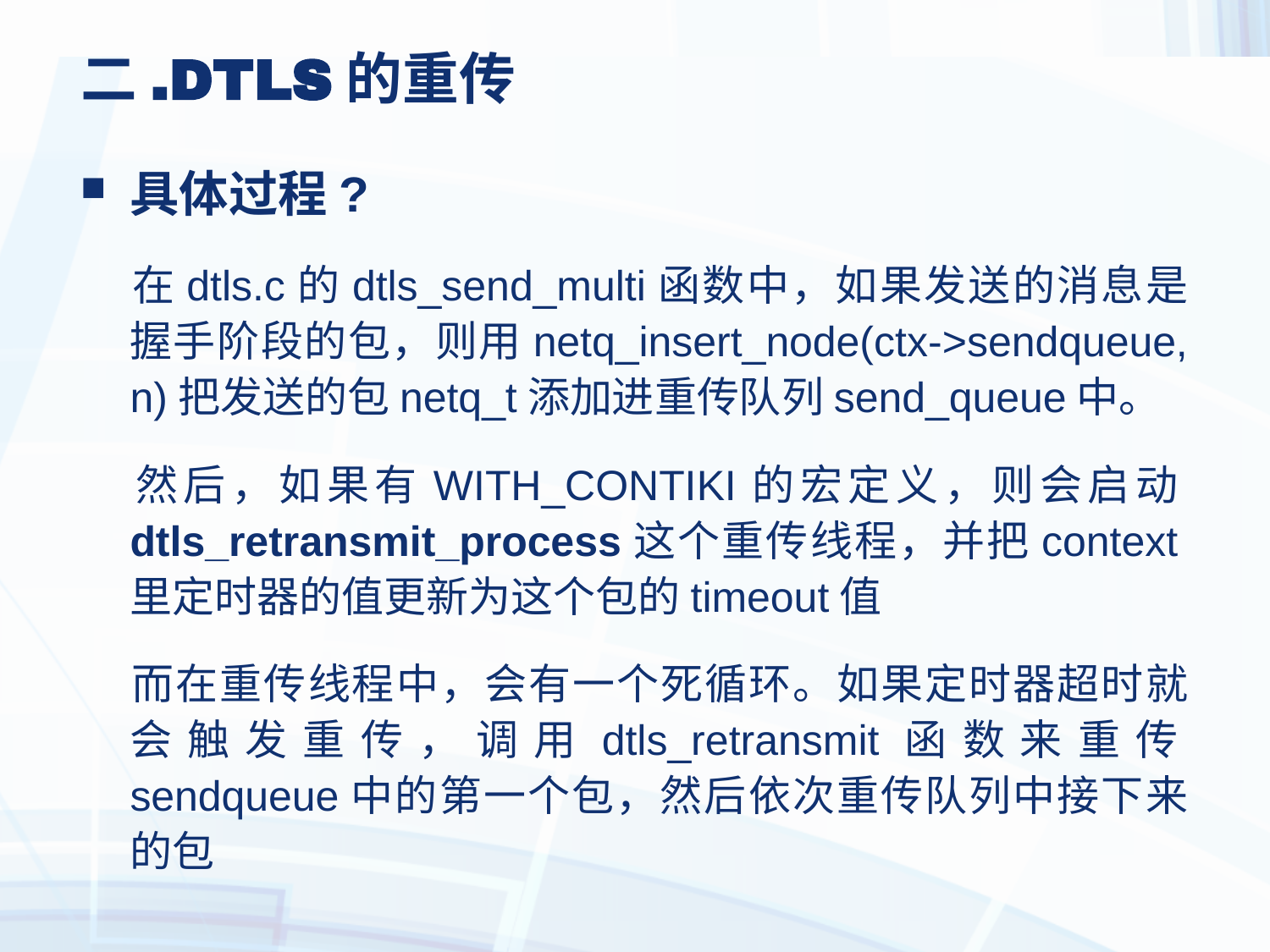

# 二.DTLS的重传
具体过程?
	在dtls.c的dtls_send_multi函数中，如果发送的消息是握手阶段的包，则用netq_insert_node(ctx->sendqueue, n)把发送的包netq_t添加进重传队列send_queue中。
	然后，如果有WITH_CONTIKI的宏定义，则会启动dtls_retransmit_process这个重传线程，并把context里定时器的值更新为这个包的timeout值
	而在重传线程中，会有一个死循环。如果定时器超时就会触发重传，调用dtls_retransmit函数来重传sendqueue中的第一个包，然后依次重传队列中接下来的包